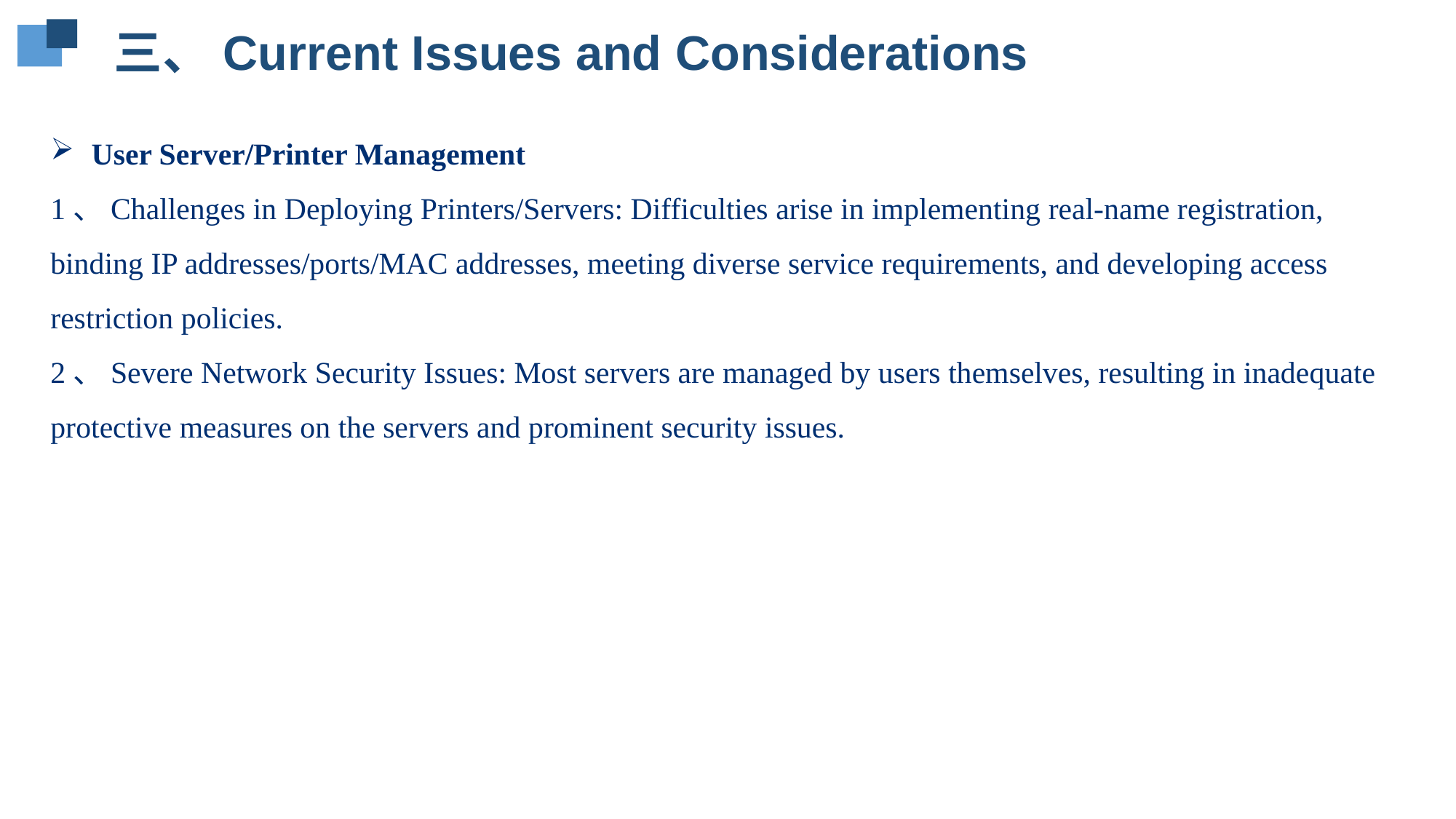

三、Current Issues and Considerations

User Server/Printer Management
1、Challenges in Deploying Printers/Servers: Difficulties arise in implementing real-name registration, binding IP addresses/ports/MAC addresses, meeting diverse service requirements, and developing access restriction policies.
2、Severe Network Security Issues: Most servers are managed by users themselves, resulting in inadequate protective measures on the servers and prominent security issues.